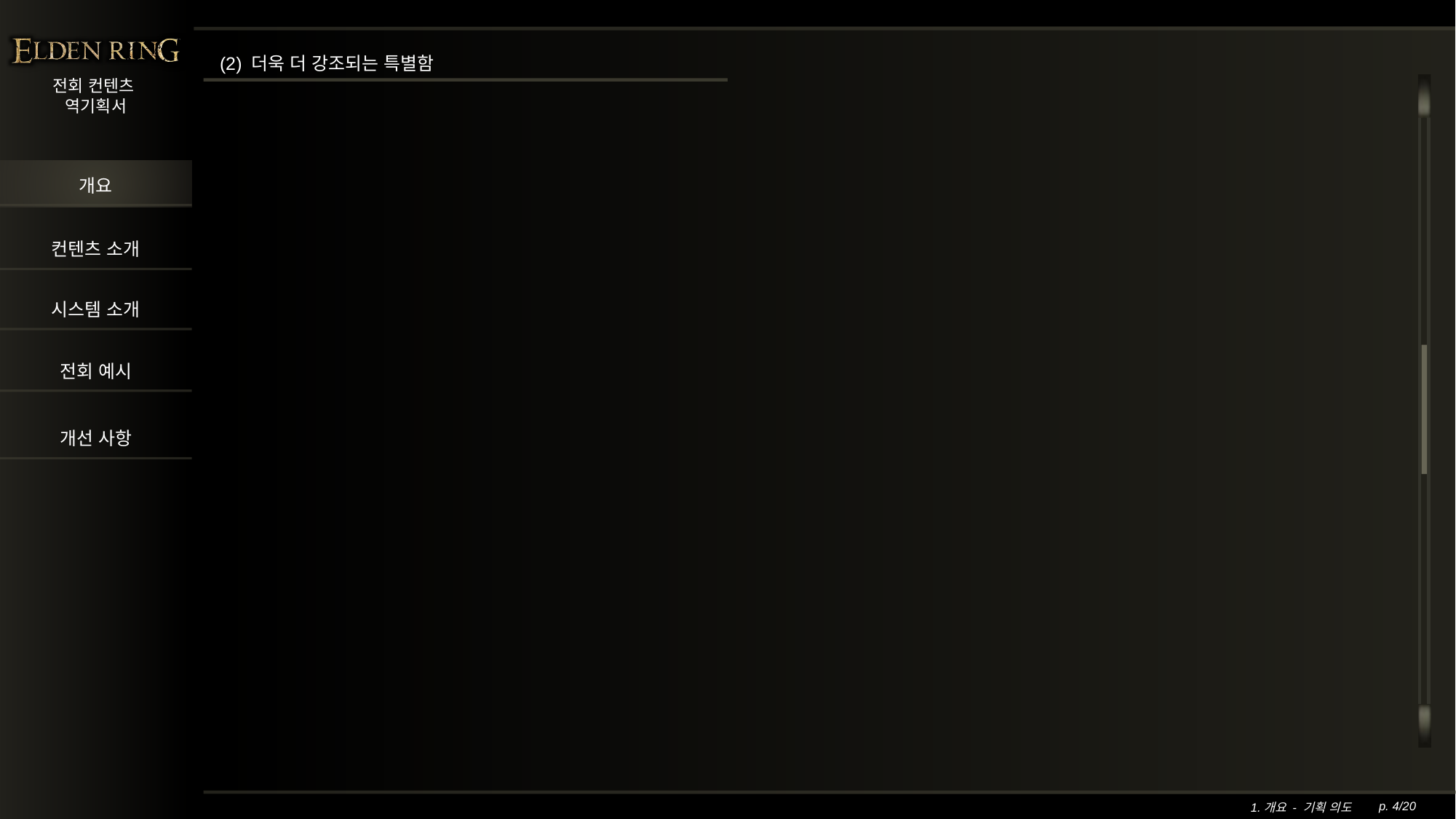

(2) 더욱 더 강조되는 특별함

p. 4/20
1.개요 - 기획 의도